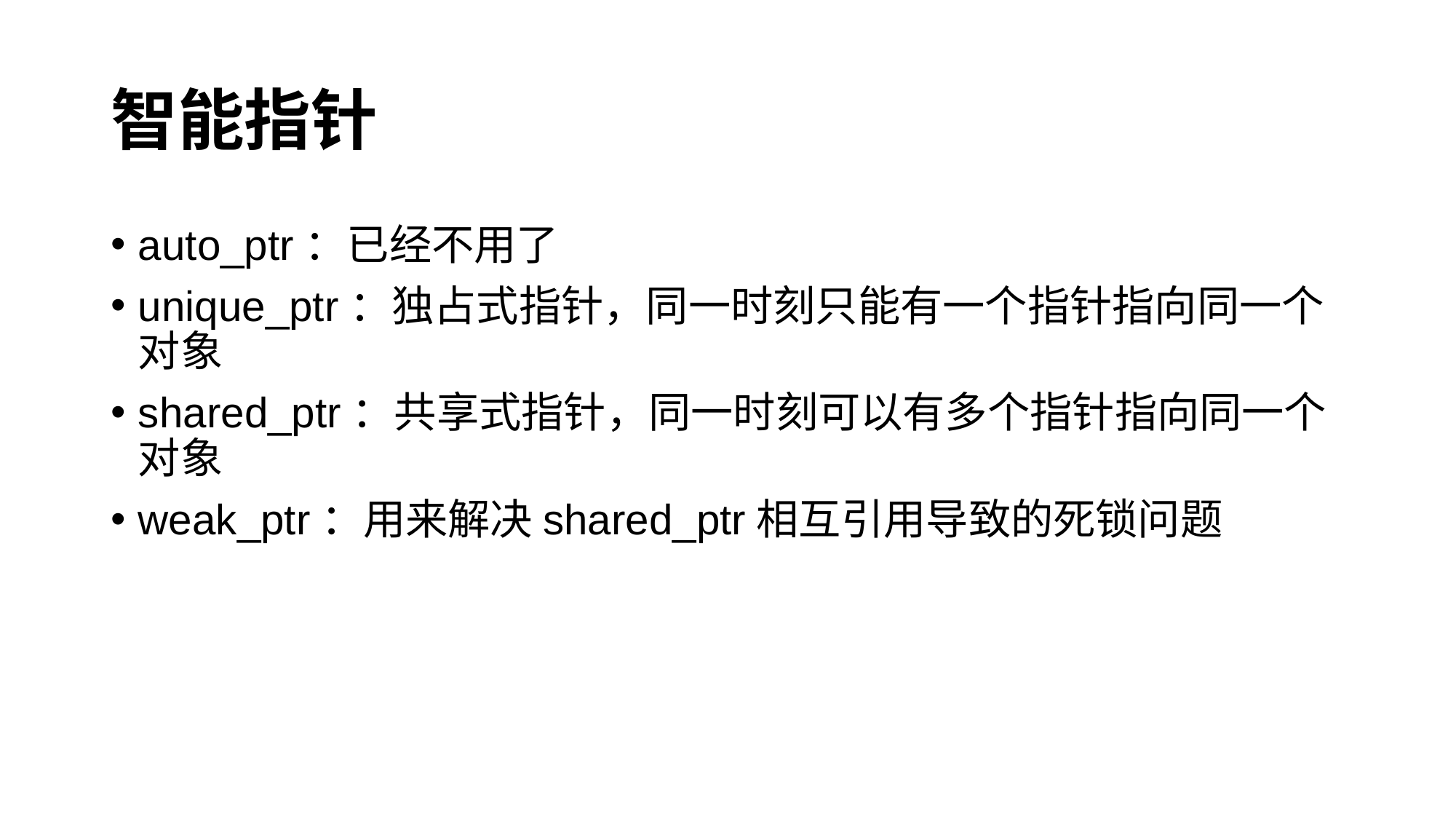

# 智能指针
auto_ptr：已经不用了
unique_ptr：独占式指针，同一时刻只能有一个指针指向同一个对象
shared_ptr：共享式指针，同一时刻可以有多个指针指向同一个对象
weak_ptr：用来解决shared_ptr相互引用导致的死锁问题